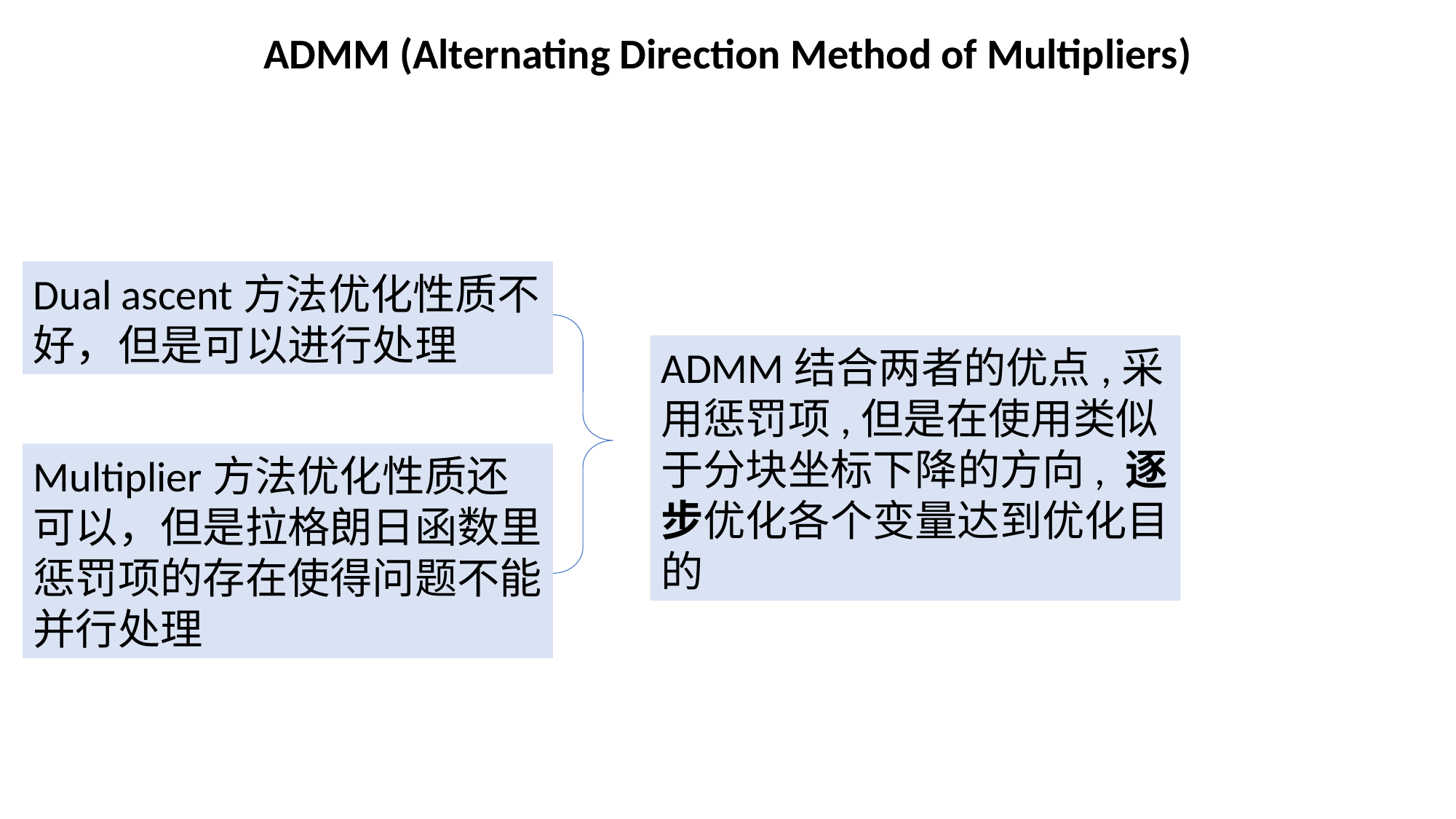

ADMM (Alternating Direction Method of Multipliers)
Dual ascent方法优化性质不好，但是可以进行处理

ADMM结合两者的优点,采用惩罚项,但是在使用类似于分块坐标下降的方向, 逐步优化各个变量达到优化目的
Multiplier方法优化性质还可以，但是拉格朗日函数里惩罚项的存在使得问题不能并行处理